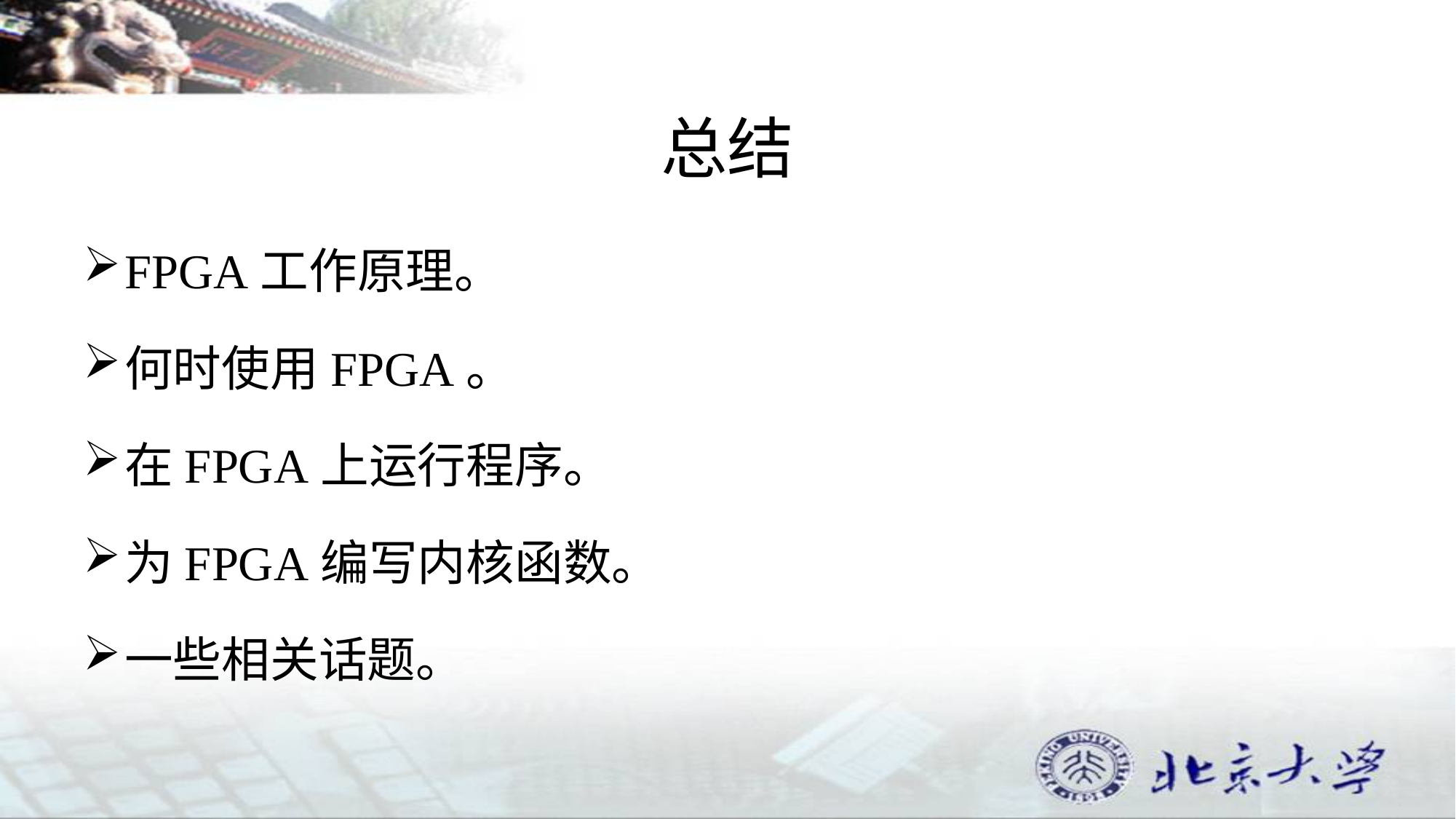

# 总结
FPGA工作原理。
何时使用FPGA。
在FPGA上运行程序。
为FPGA编写内核函数。
一些相关话题。